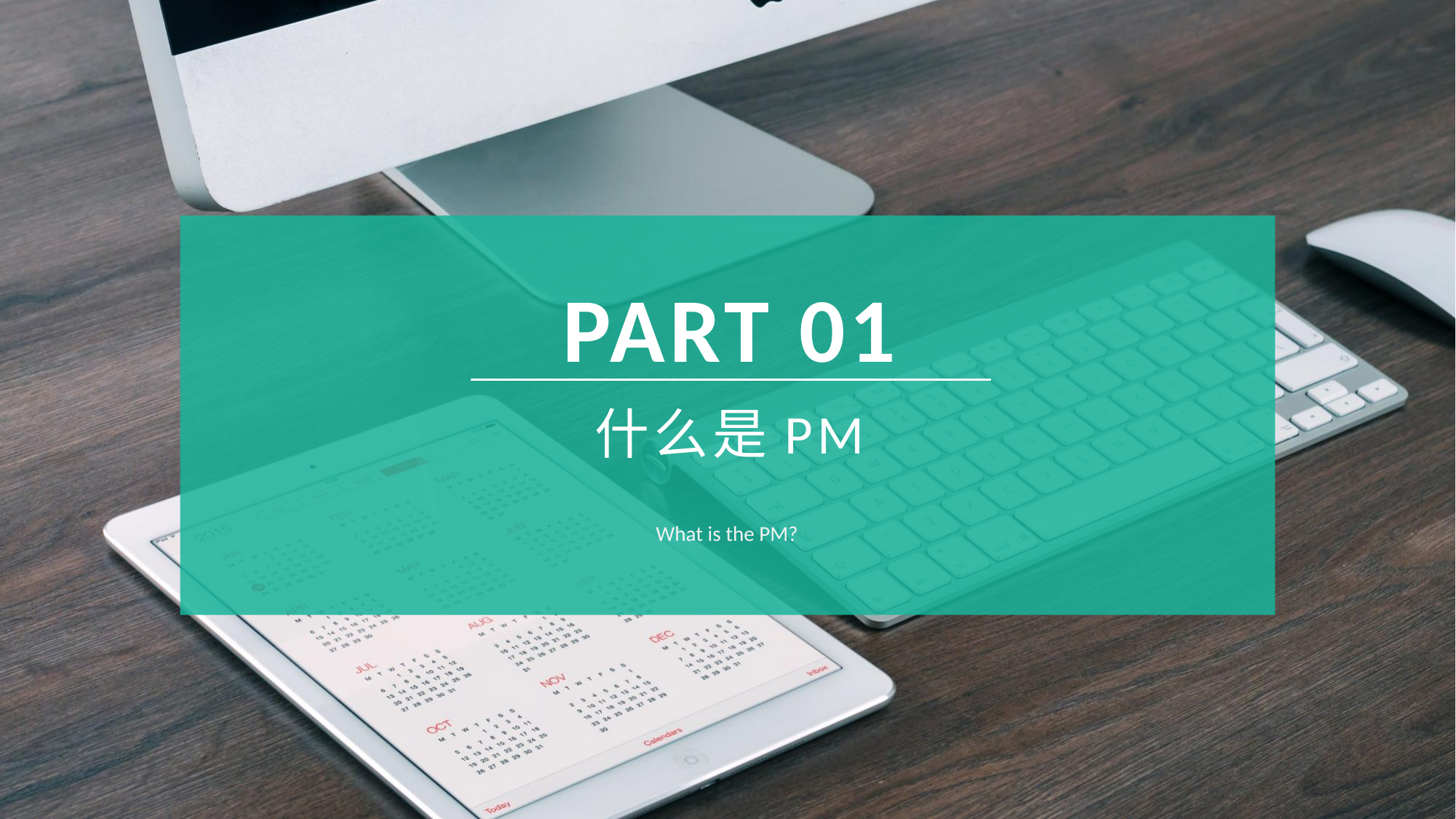

PART 01
什么是PM
What is the PM?